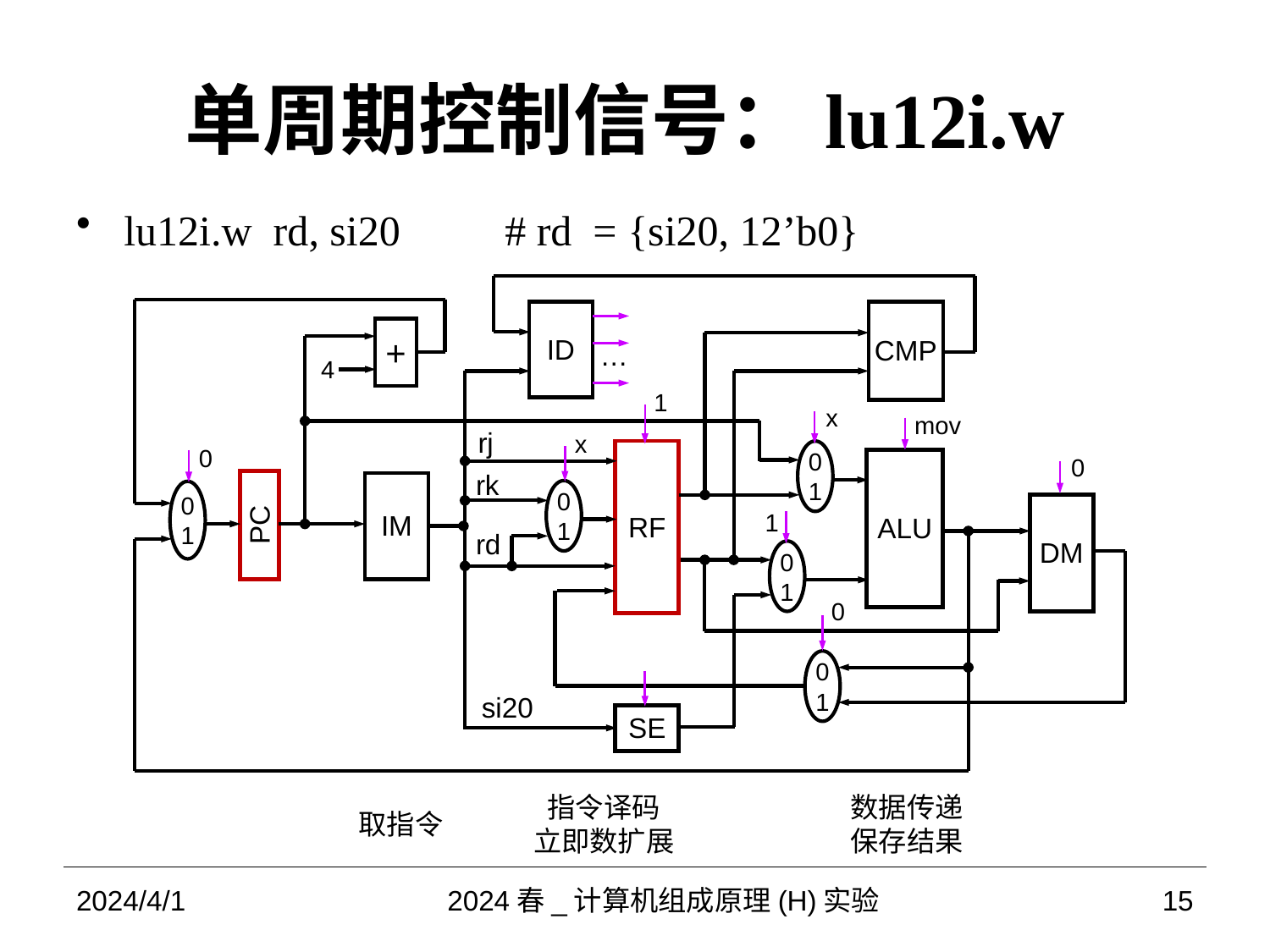

# 单周期控制信号：lu12i.w
lu12i.w  rd, si20	# rd  = {si20, 12’b0}
CMP
ID
+
…
4
1
x
mov
rj
x
0
1
RF
0
ALU
0
rk
PC
IM
0
1
0
1
DM
1
rd
0
1
0
0
1
si20
SE
数据传递
保存结果
指令译码
立即数扩展
取指令
2024/4/1
2024春_计算机组成原理(H)实验
15